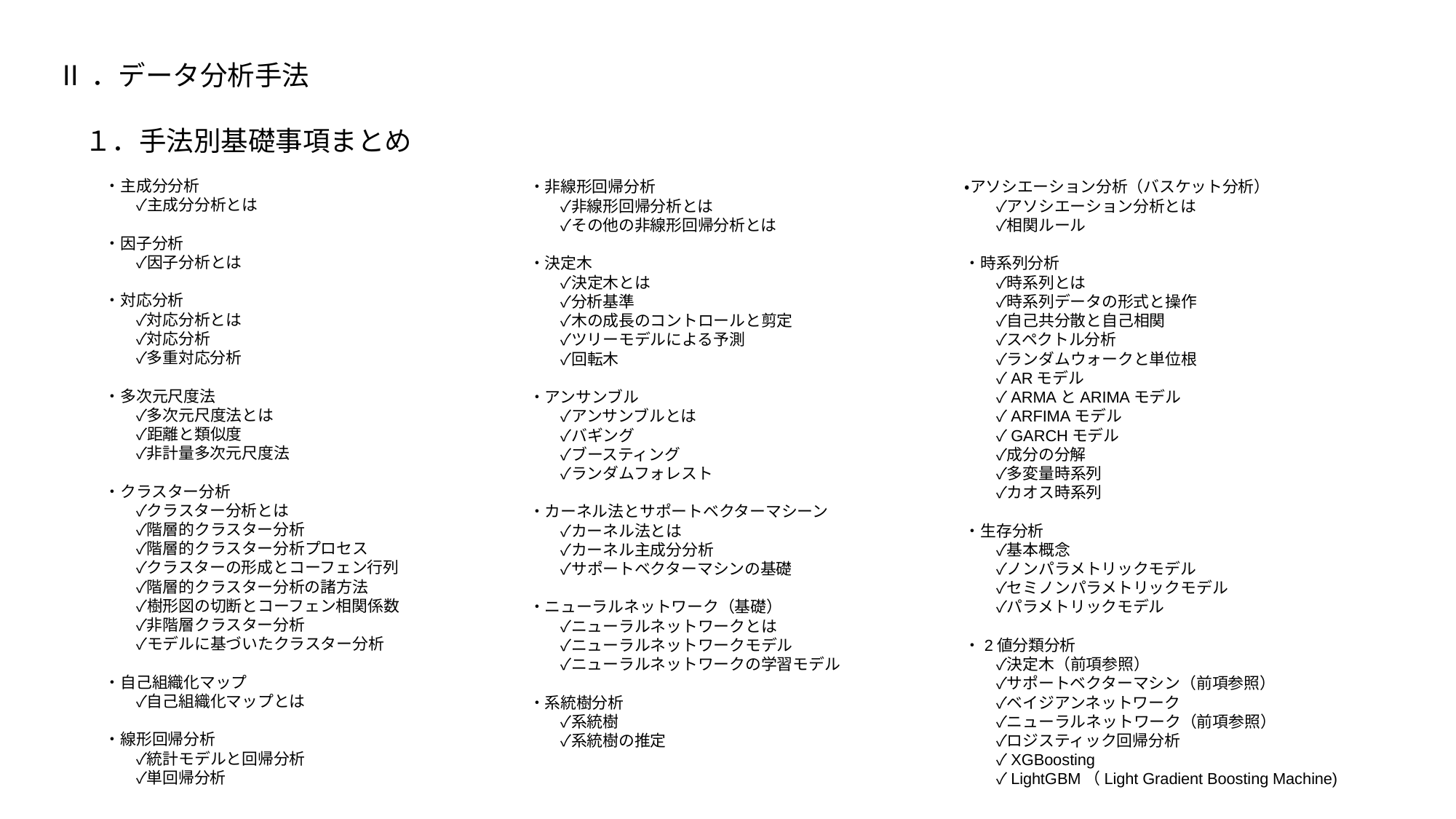

Ⅱ．データ分析手法

　１．手法別基礎事項まとめ

　　　・主成分分析
　　　　　✓主成分分析とは

　　　・因子分析
　　　　　✓因子分析とは

　　　・対応分析
　　　　　✓対応分析とは
　　　　　✓対応分析
　　　　　✓多重対応分析

　　　・多次元尺度法
　　　　　✓多次元尺度法とは
　　　　　✓距離と類似度
　　　　　✓非計量多次元尺度法

　　　・クラスター分析
　　　　　✓クラスター分析とは
　　　　　✓階層的クラスター分析
　　　　　✓階層的クラスター分析プロセス
　　　　　✓クラスターの形成とコーフェン行列
　　　　　✓階層的クラスター分析の諸方法
　　　　　✓樹形図の切断とコーフェン相関係数
　　　　　✓非階層クラスター分析
　　　　　✓モデルに基づいたクラスター分析

　　　・自己組織化マップ
　　　　　✓自己組織化マップとは

　　　・線形回帰分析
　　　　　✓統計モデルと回帰分析
　　　　　✓単回帰分析
　　　・非線形回帰分析
　　　　　✓非線形回帰分析とは
　　　　　✓その他の非線形回帰分析とは

　　　・決定木
　　　　　✓決定木とは
　　　　　✓分析基準
　　　　　✓木の成長のコントロールと剪定
　　　　　✓ツリーモデルによる予測
　　　　　✓回転木

　　　・アンサンブル
　　　　　✓アンサンブルとは
　　　　　✓バギング
　　　　　✓ブースティング
　　　　　✓ランダムフォレスト

　　　・カーネル法とサポートベクターマシーン
　　　　　✓カーネル法とは
　　　　　✓カーネル主成分分析
　　　　　✓サポートベクターマシンの基礎

　　　・ニューラルネットワーク（基礎）
　　　　　✓ニューラルネットワークとは
　　　　　✓ニューラルネットワークモデル
　　　　　✓ニューラルネットワークの学習モデル

　　　・系統樹分析
　　　　　✓系統樹
　　　　　✓系統樹の推定
　　　・アソシエーション分析（バスケット分析）
　　　　　✓アソシエーション分析とは
　　　　　✓相関ルール

　　　・時系列分析
　　　　　✓時系列とは
　　　　　✓時系列データの形式と操作
　　　　　✓自己共分散と自己相関
　　　　　✓スペクトル分析
　　　　　✓ランダムウォークと単位根
　　　　　✓ARモデル
　　　　　✓ARMAとARIMAモデル
　　　　　✓ARFIMAモデル
　　　　　✓GARCHモデル
　　　　　✓成分の分解
　　　　　✓多変量時系列
　　　　　✓カオス時系列

　　　・生存分析
　　　　　✓基本概念
　　　　　✓ノンパラメトリックモデル
　　　　　✓セミノンパラメトリックモデル
　　　　　✓パラメトリックモデル

　　　・2値分類分析
　　　　　✓決定木（前項参照）
　　　　　✓サポートベクターマシン（前項参照）
　　　　　✓ベイジアンネットワーク
　　　　　✓ニューラルネットワーク（前項参照）
　　　　　✓ロジスティック回帰分析
　　　　　✓XGBoosting
　　　　　✓LightGBM（Light Gradient Boosting Machine)